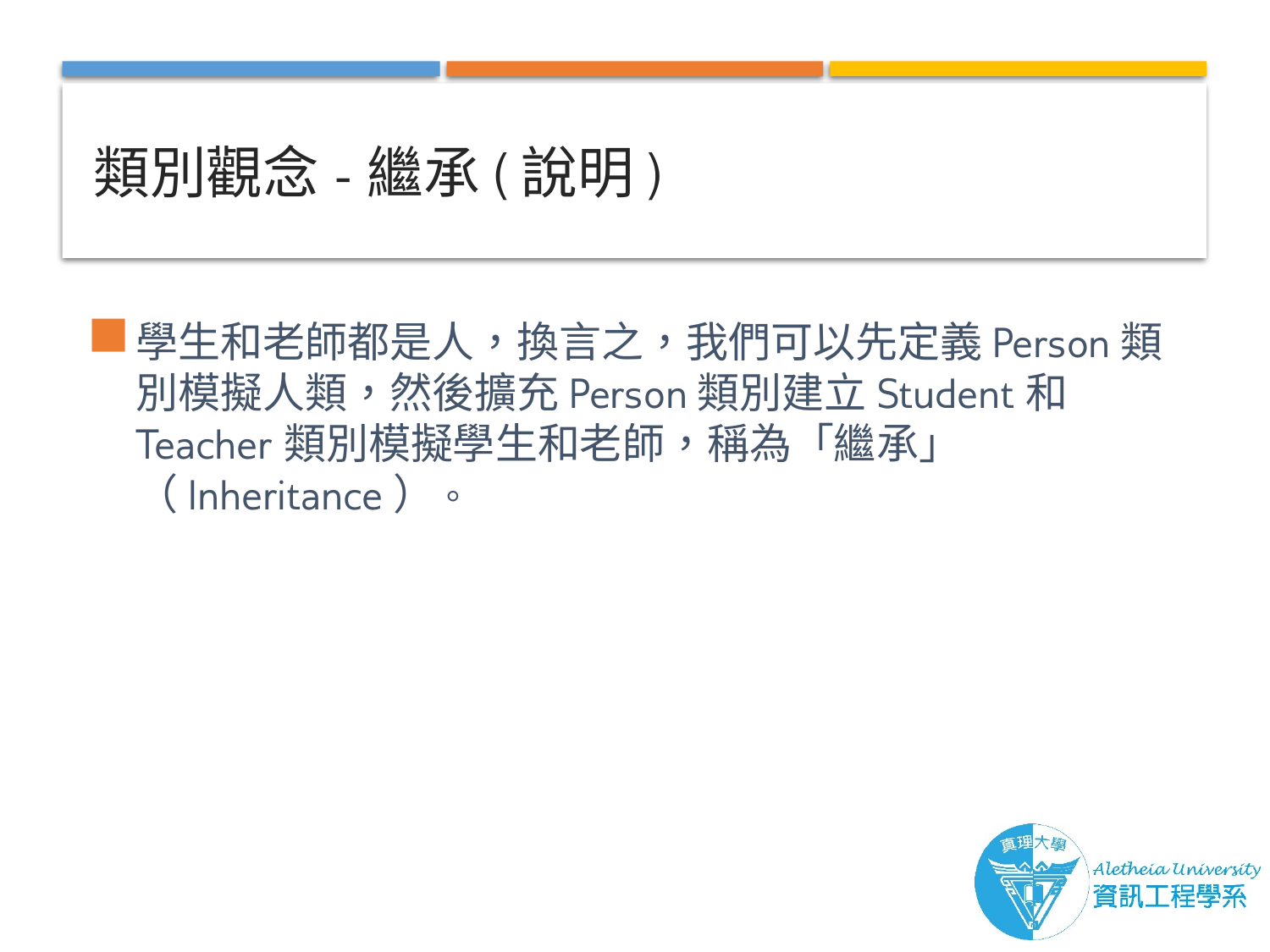

# 類別觀念-繼承(說明)
學生和老師都是人，換言之，我們可以先定義Person類別模擬人類，然後擴充Person類別建立Student和Teacher類別模擬學生和老師，稱為「繼承」（Inheritance）。